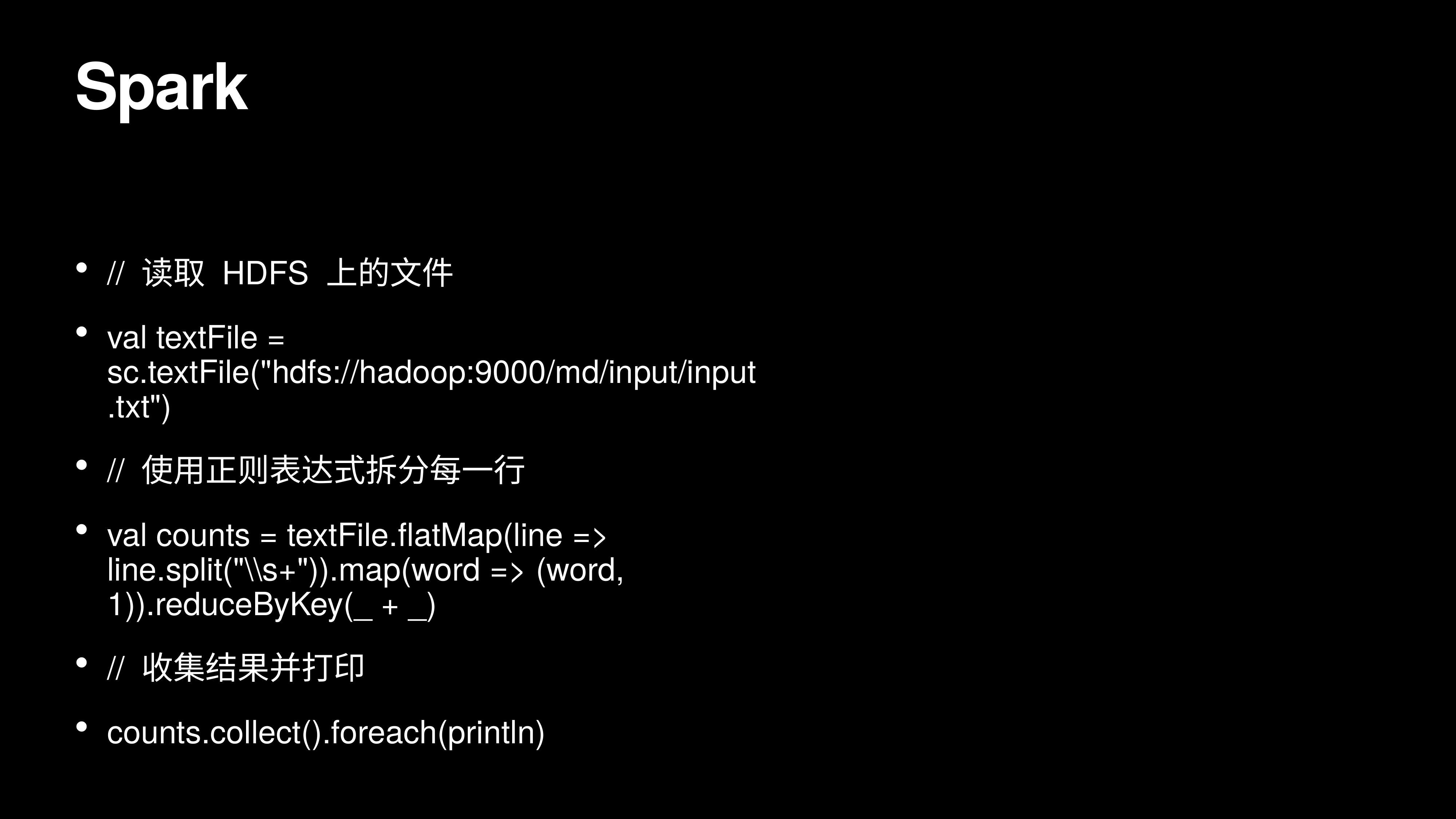

# Spark

// 读取 HDFS 上的文件
val textFile = sc.textFile("hdfs://hadoop:9000/md/input/input.txt")
// 使用正则表达式拆分每一行
val counts = textFile.flatMap(line => line.split("\\s+")).map(word => (word, 1)).reduceByKey(_ + _)
// 收集结果并打印
counts.collect().foreach(println)